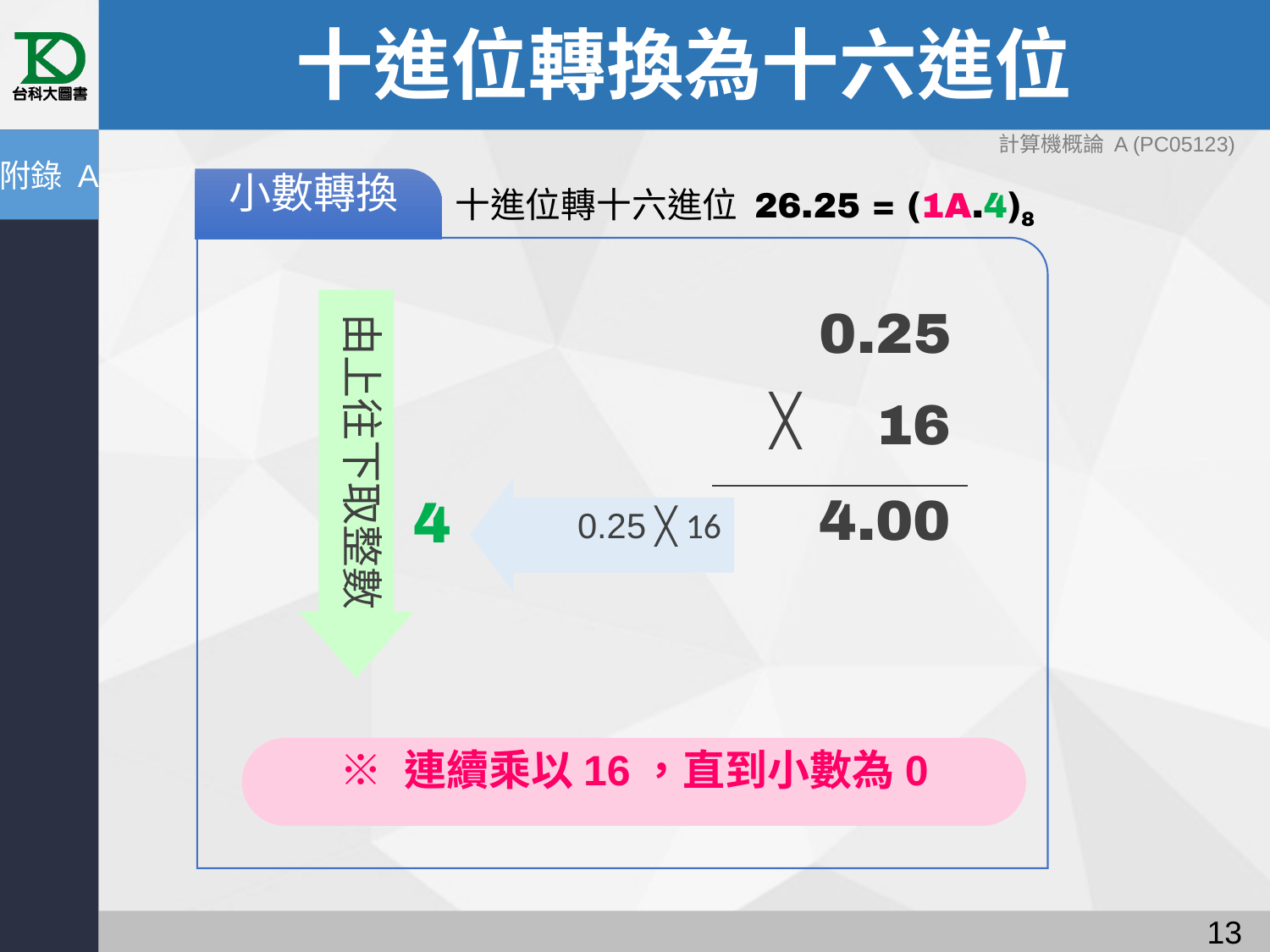

# 十進位轉換為十六進位
計算機概論 A (PC05123)
附錄 A
小數轉換

0.25
16
╳
4.00
由上往下取整數

0.25 ╳ 16
4
※ 連續乘以16，直到小數為0
十進位轉十六進位 26.25 = (1A.4)8
13